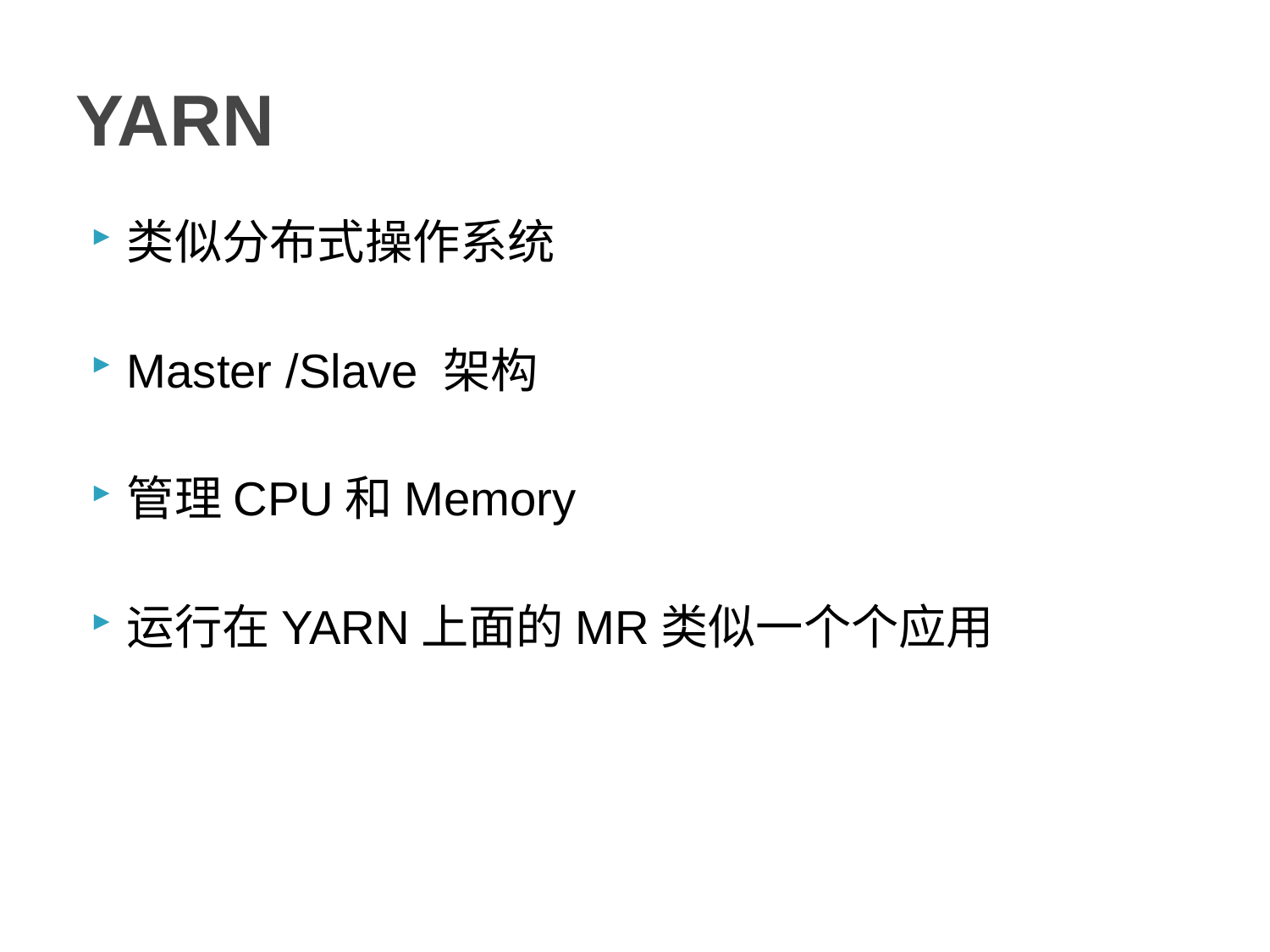

# YARN
类似分布式操作系统

Master /Slave 架构

管理CPU和Memory

运行在YARN上面的MR类似一个个应用